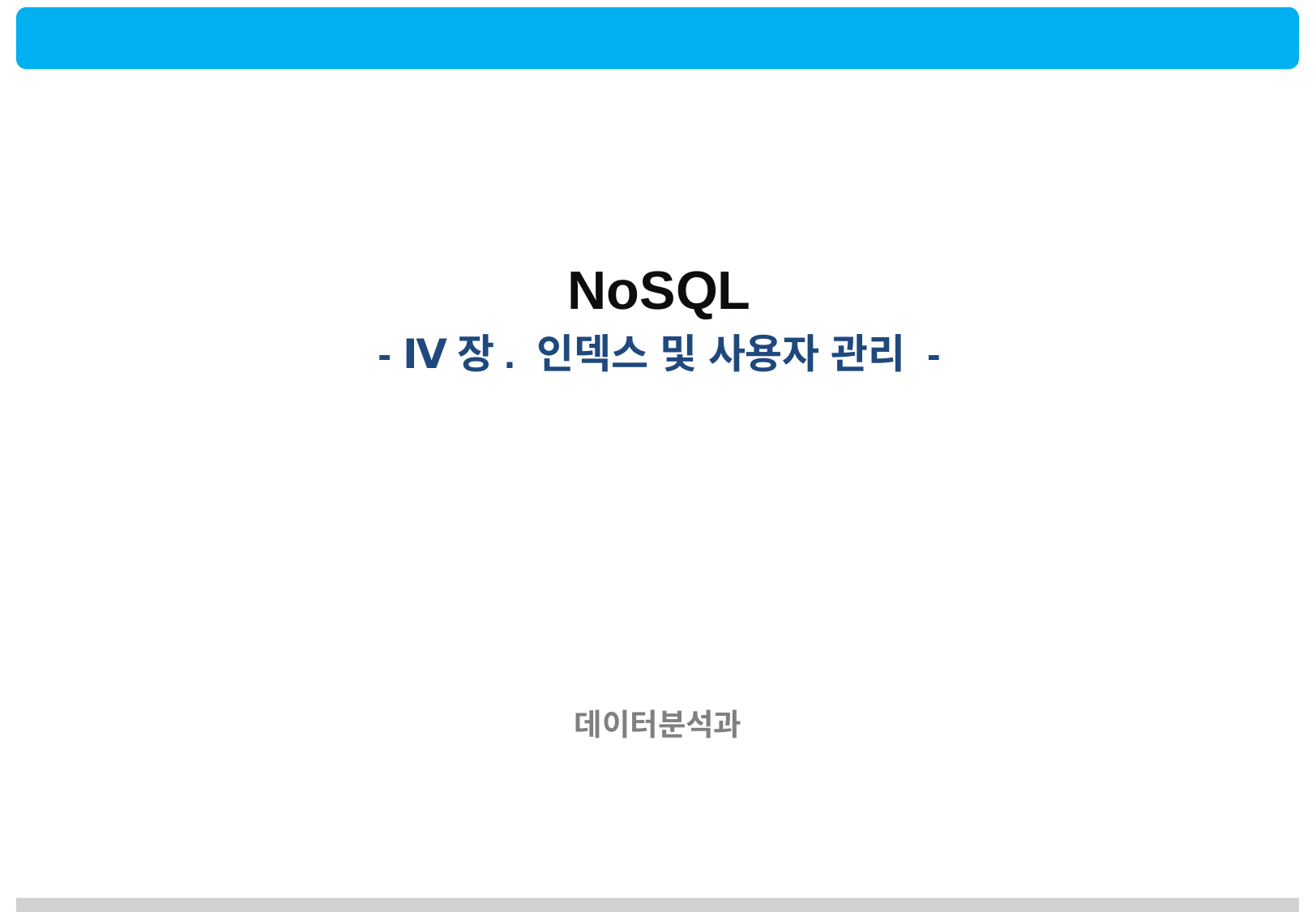

NoSQL
- Ⅳ장. 인덱스 및 사용자 관리 -
데이터분석과